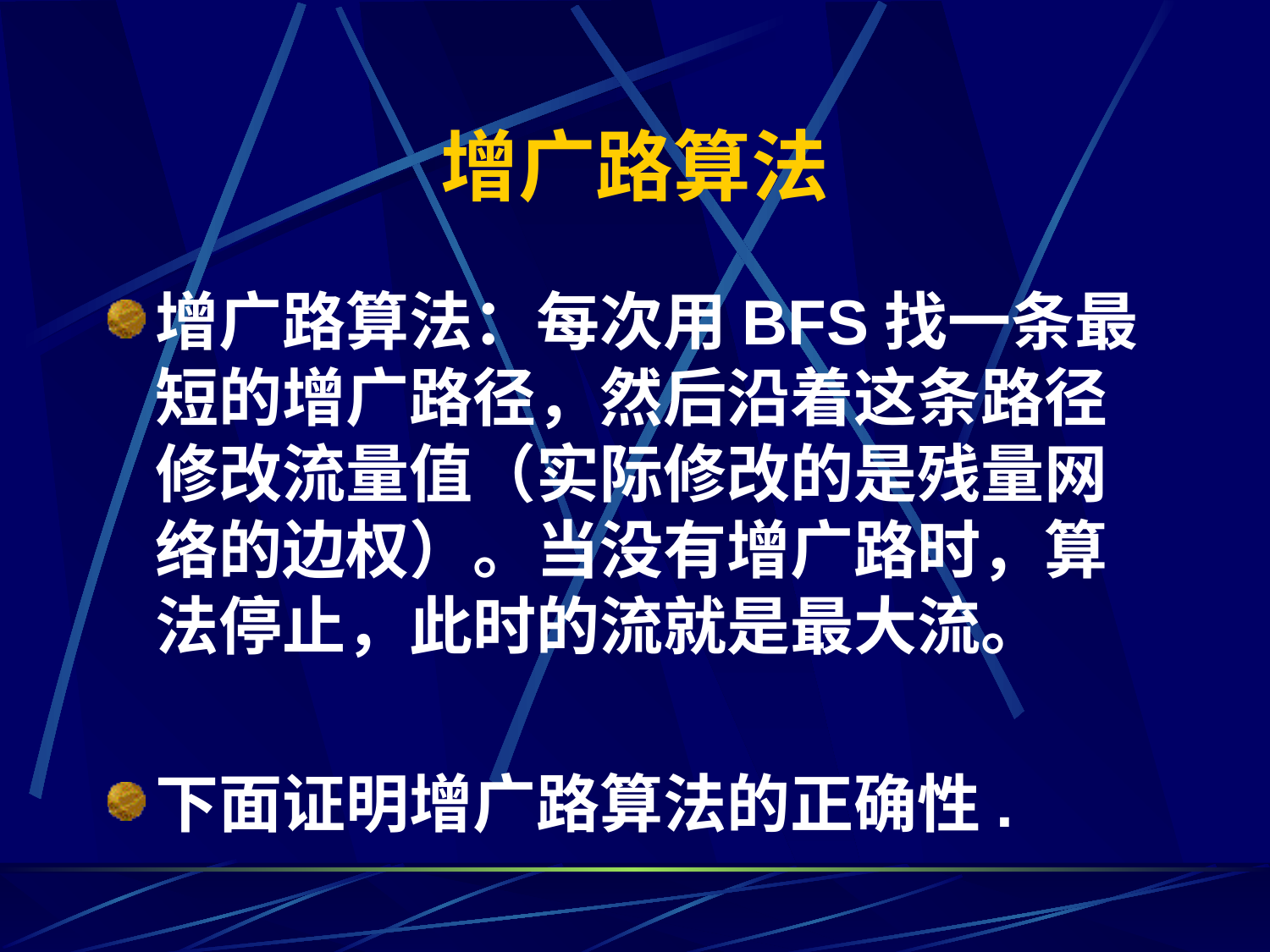

# 增广路算法
增广路算法：每次用BFS找一条最短的增广路径，然后沿着这条路径修改流量值（实际修改的是残量网络的边权）。当没有增广路时，算法停止，此时的流就是最大流。

下面证明增广路算法的正确性.